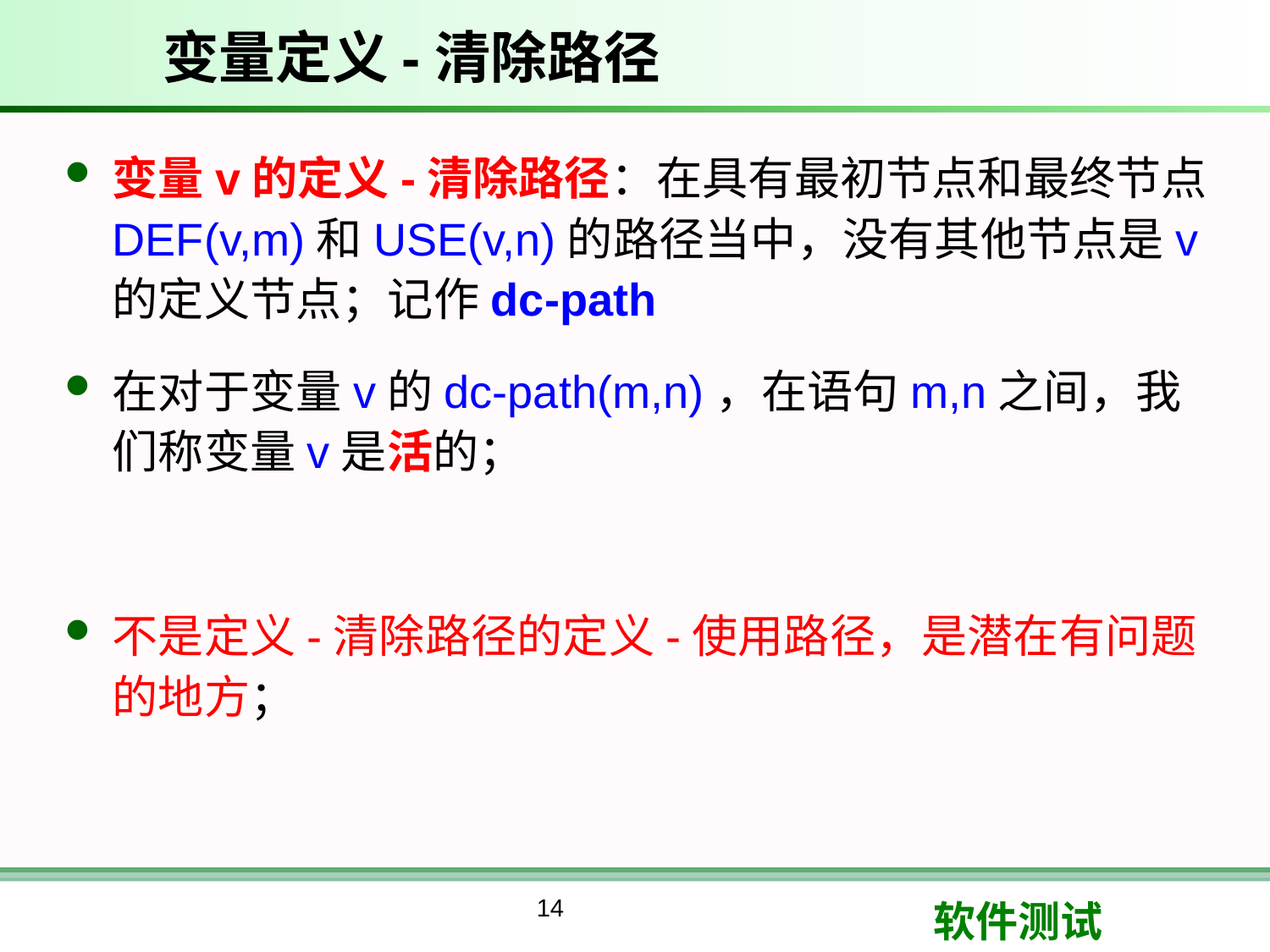

# 变量定义-清除路径
变量v的定义-清除路径：在具有最初节点和最终节点DEF(v,m)和USE(v,n)的路径当中，没有其他节点是v的定义节点；记作dc-path
在对于变量v的dc-path(m,n)，在语句m,n之间，我们称变量v是活的；

不是定义-清除路径的定义-使用路径，是潜在有问题的地方；

14